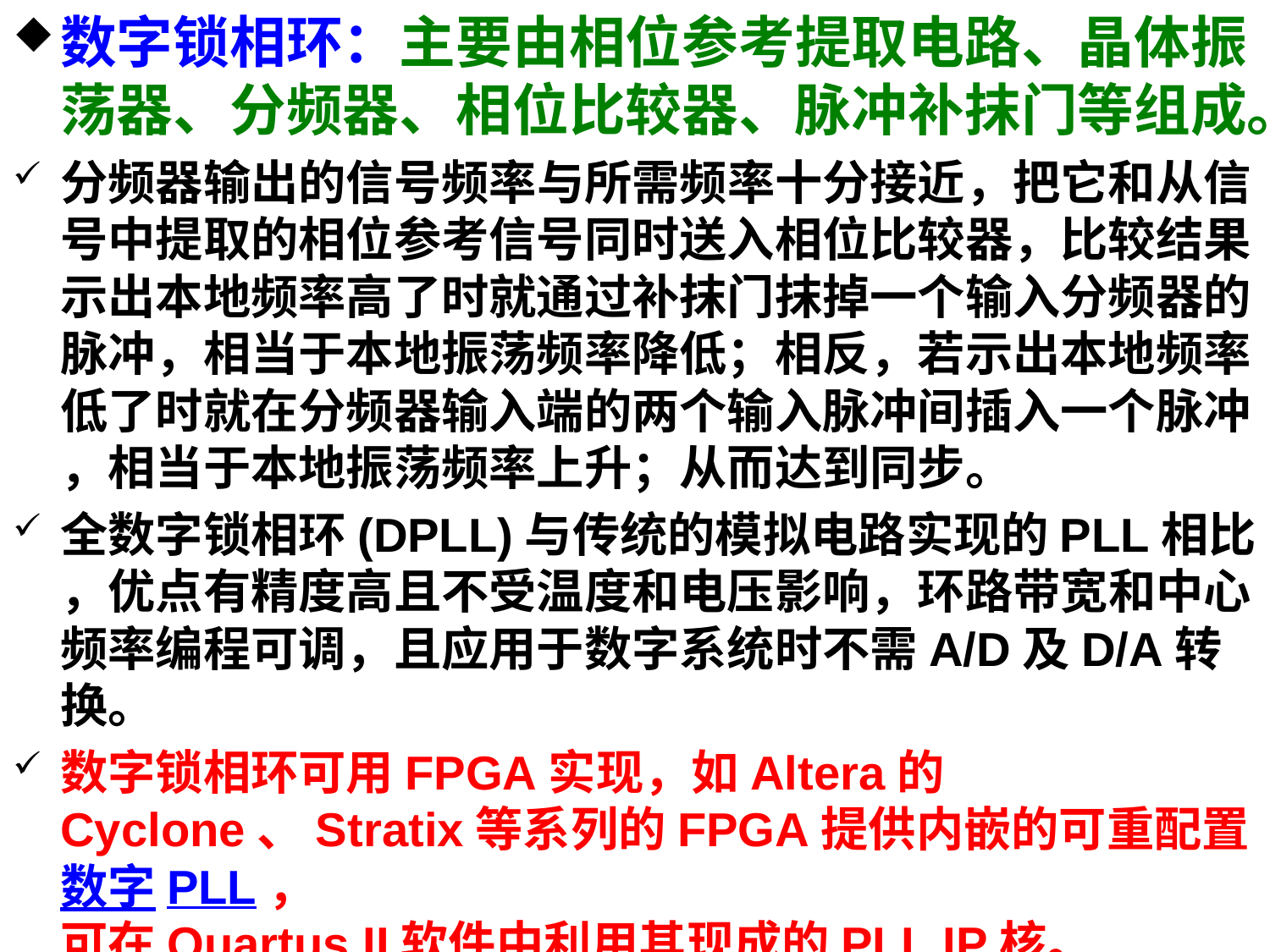

数字锁相环：主要由相位参考提取电路、晶体振荡器、分频器、相位比较器、脉冲补抹门等组成。
分频器输出的信号频率与所需频率十分接近，把它和从信号中提取的相位参考信号同时送入相位比较器，比较结果示出本地频率高了时就通过补抹门抹掉一个输入分频器的脉冲，相当于本地振荡频率降低；相反，若示出本地频率低了时就在分频器输入端的两个输入脉冲间插入一个脉冲
，相当于本地振荡频率上升；从而达到同步。
全数字锁相环(DPLL)与传统的模拟电路实现的PLL相比
，优点有精度高且不受温度和电压影响，环路带宽和中心频率编程可调，且应用于数字系统时不需A/D及D/A转换。
数字锁相环可用FPGA实现，如Altera的Cyclone、Stratix等系列的FPGA提供内嵌的可重配置数字PLL，
可在Quartus II软件中利用其现成的PLL IP核。
（Xilinx和Lattice的FPGA设计软件中也有现成的PLL IP核）